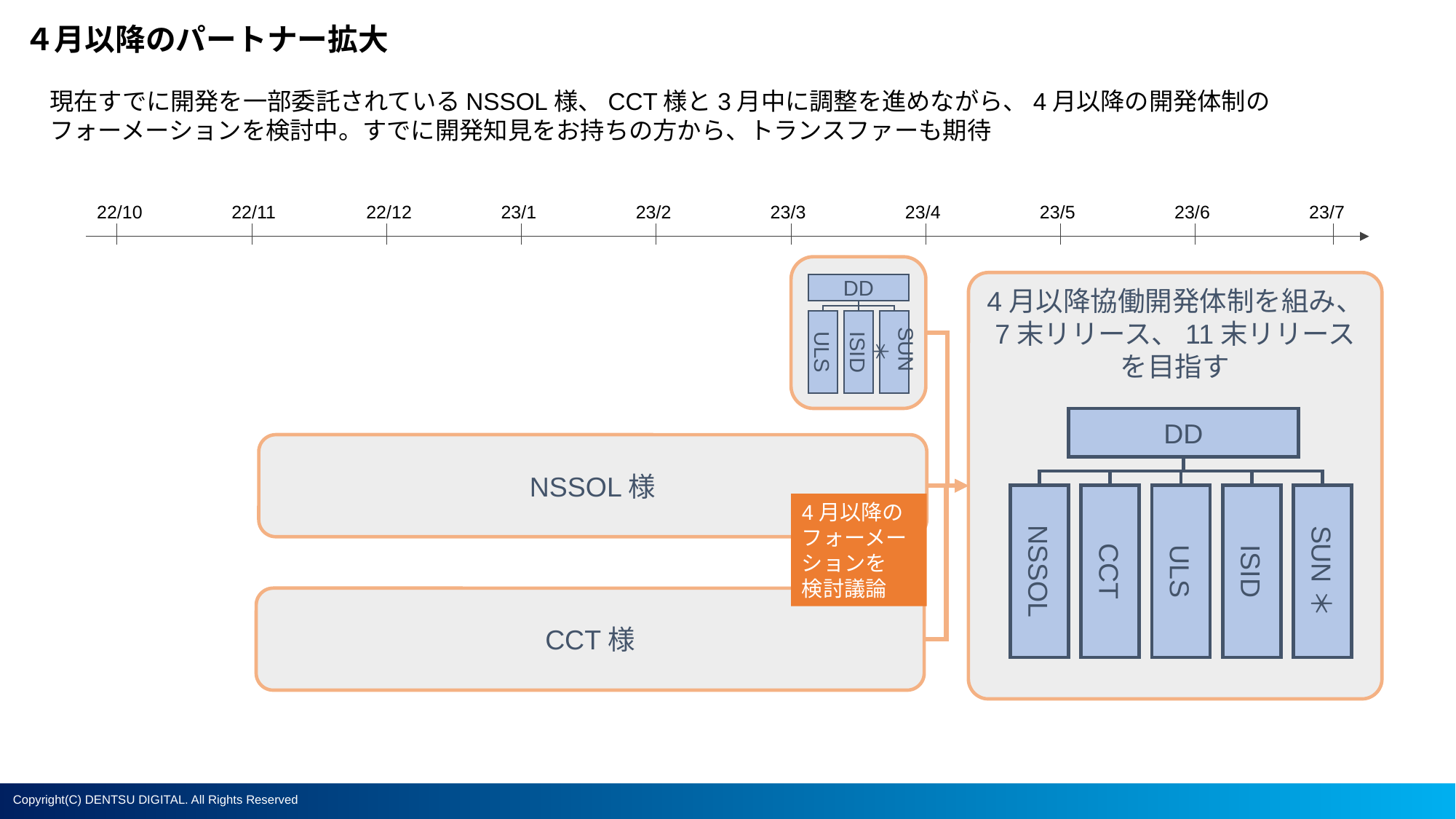

４月以降のパートナー拡大
現在すでに開発を一部委託されているNSSOL様、CCT様と3月中に調整を進めながら、4月以降の開発体制のフォーメーションを検討中。すでに開発知見をお持ちの方から、トランスファーも期待
22/10
22/11
22/12
23/1
23/2
23/3
23/4
23/5
23/6
23/7

4月以降協働開発体制を組み、
7末リリース、11末リリース
を目指す
DD
ULS
ISID
SUN＊
DD
NSSOL様
NSSOL
CCT
ULS
ISID
SUN＊
4月以降のフォーメーションを
検討議論
CCT様